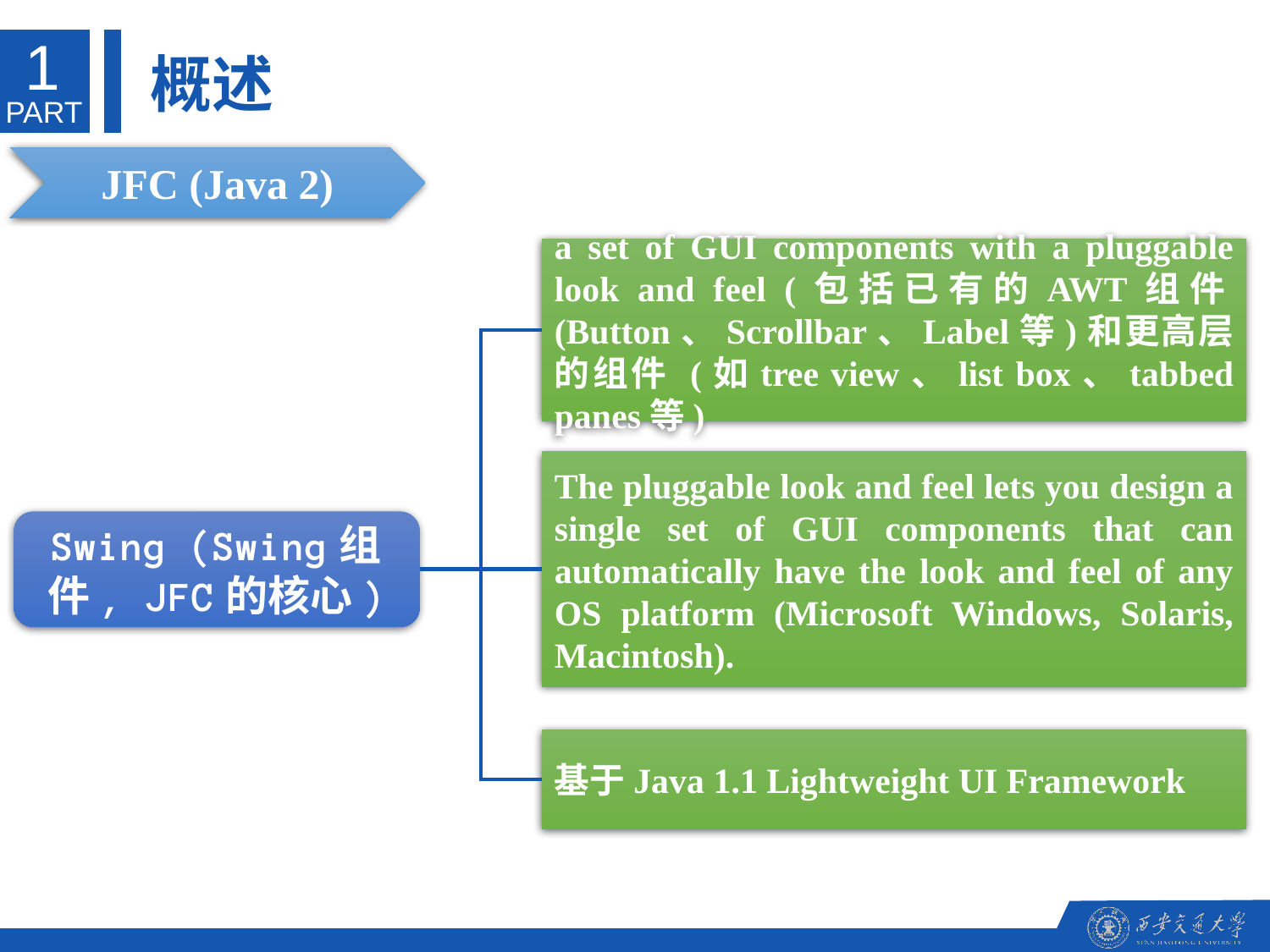

1
概述
PART
JFC (Java 2)
a set of GUI components with a pluggable look and feel (包括已有的AWT组件(Button、Scrollbar、Label等)和更高层的组件 (如tree view、list box、tabbed panes等)
The pluggable look and feel lets you design a single set of GUI components that can automatically have the look and feel of any OS platform (Microsoft Windows, Solaris, Macintosh).
Swing (Swing组件, JFC的核心)
基于Java 1.1 Lightweight UI Framework